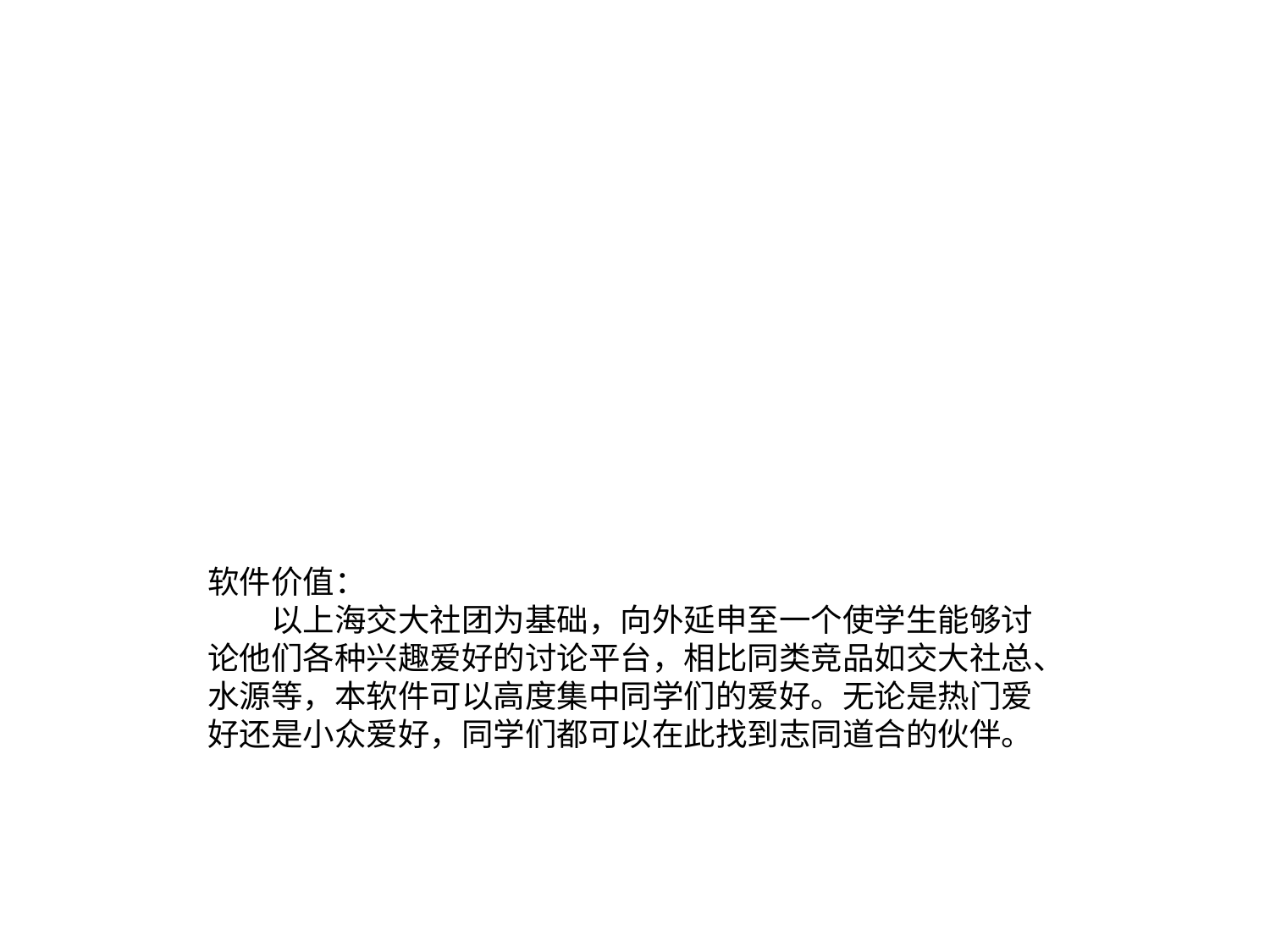

软件价值：
以上海交大社团为基础，向外延申至一个使学生能够讨论他们各种兴趣爱好的讨论平台，相比同类竞品如交大社总、水源等，本软件可以高度集中同学们的爱好。无论是热门爱好还是小众爱好，同学们都可以在此找到志同道合的伙伴。